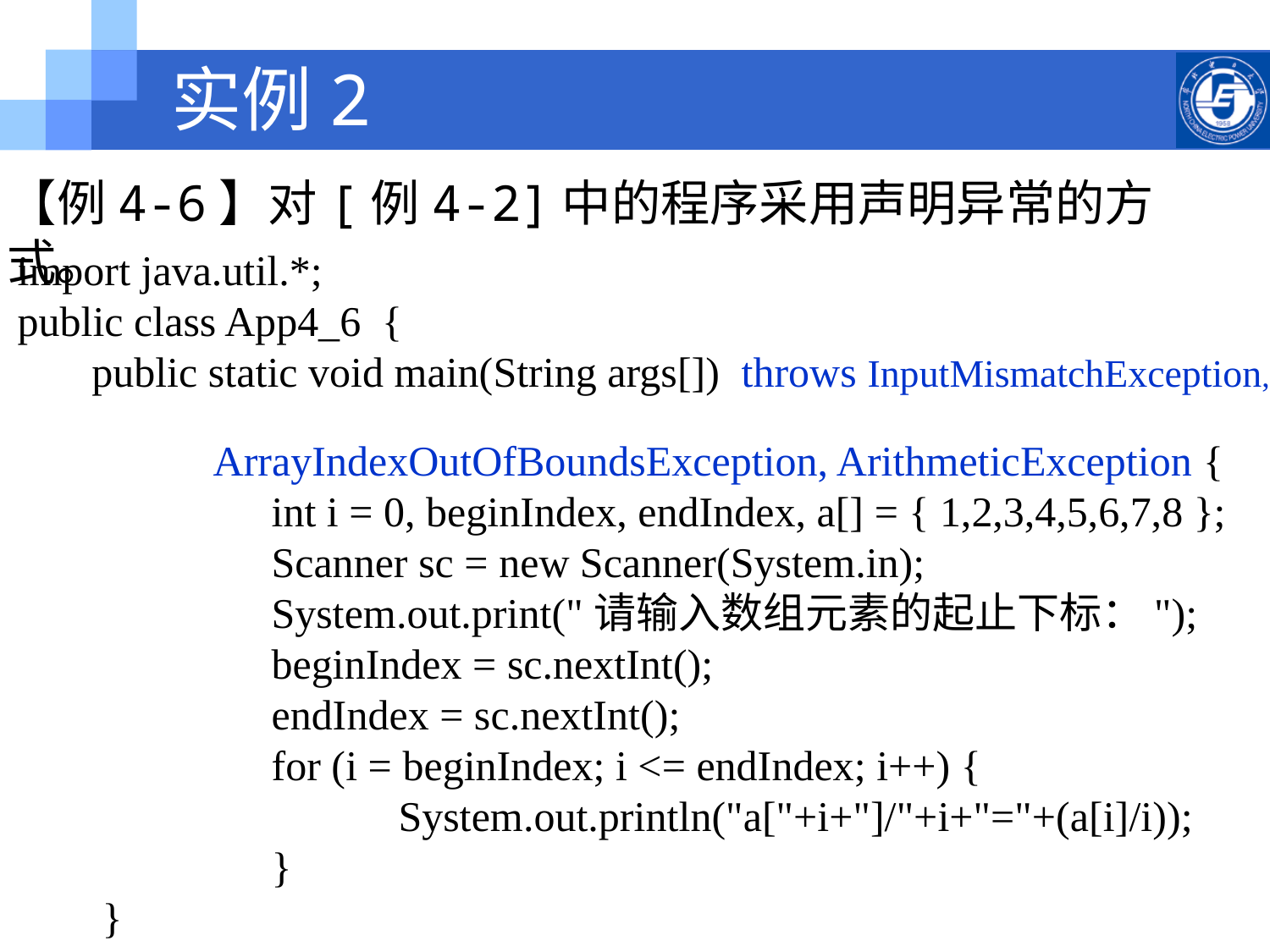

# 实例2
【例4-6】对[例4-2]中的程序采用声明异常的方式。
import java.util.*;
public class App4_6  {
       public static void main(String args[])  throws InputMismatchException,
                      ArrayIndexOutOfBoundsException, ArithmeticException {
		int i = 0, beginIndex, endIndex, a[] = { 1,2,3,4,5,6,7,8 };
		Scanner sc = new Scanner(System.in);
		System.out.print("请输入数组元素的起止下标：");
		beginIndex = sc.nextInt();
		endIndex = sc.nextInt();
		for (i = beginIndex; i <= endIndex; i++) {
			System.out.println("a["+i+"]/"+i+"="+(a[i]/i));
		}
        }
}